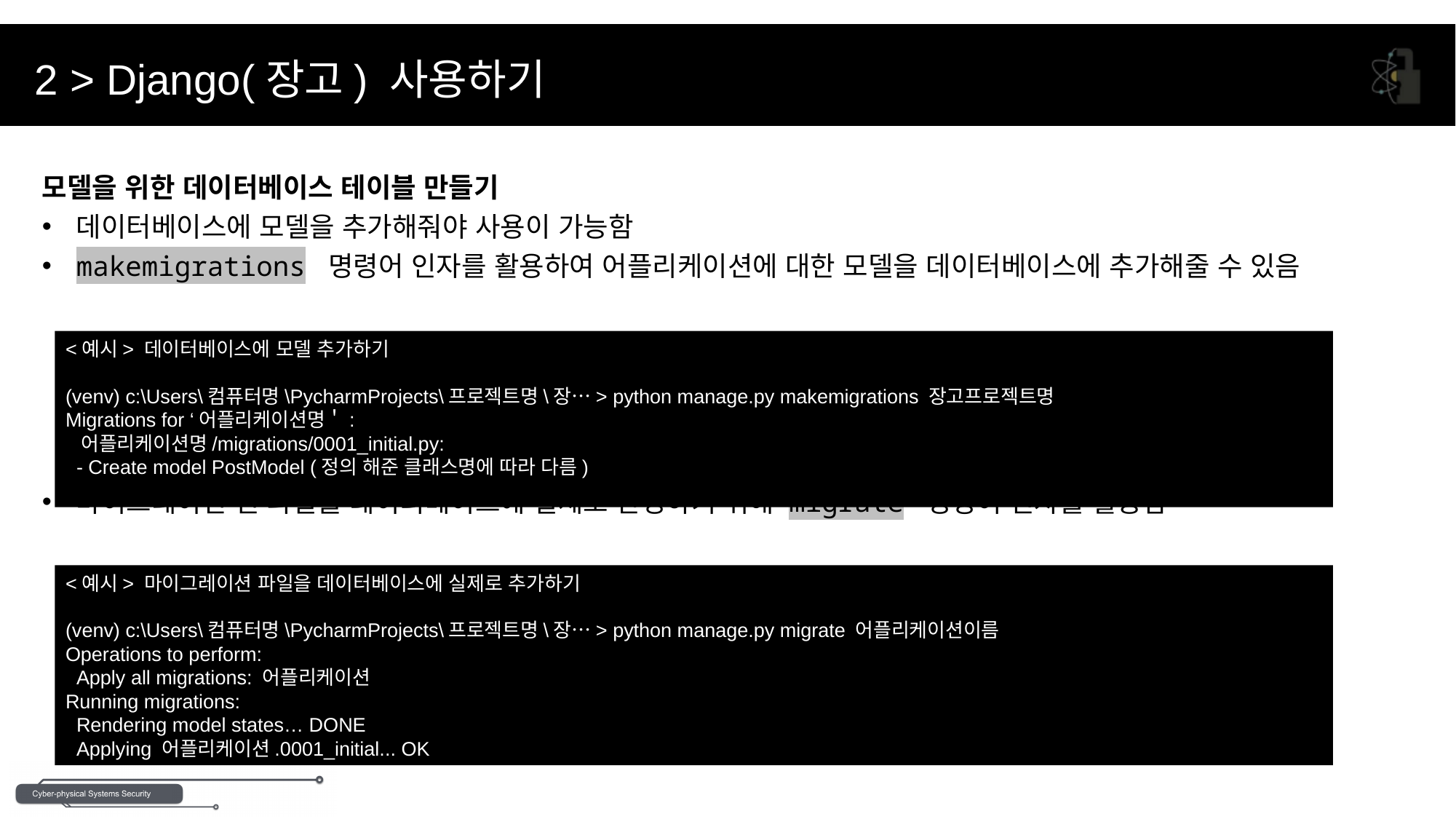

2 > Django(장고) 사용하기
모델을 위한 데이터베이스 테이블 만들기
데이터베이스에 모델을 추가해줘야 사용이 가능함
makemigrations 명령어 인자를 활용하여 어플리케이션에 대한 모델을 데이터베이스에 추가해줄 수 있음

마이그레이션 된 파일을 데이터베이스에 실제로 반영하기 위해 migrate 명령어 인자를 활용함

<예시> 데이터베이스에 모델 추가하기

(venv) c:\Users\컴퓨터명\PycharmProjects\프로젝트명\장…> python manage.py makemigrations 장고프로젝트명
Migrations for ‘어플리케이션명＇:
  어플리케이션명/migrations/0001_initial.py:
  - Create model PostModel (정의 해준 클래스명에 따라 다름)

<예시> 마이그레이션 파일을 데이터베이스에 실제로 추가하기

(venv) c:\Users\컴퓨터명\PycharmProjects\프로젝트명\장…> python manage.py migrate 어플리케이션이름
Operations to perform:
  Apply all migrations: 어플리케이션
Running migrations:
  Rendering model states… DONE
  Applying 어플리케이션.0001_initial... OK